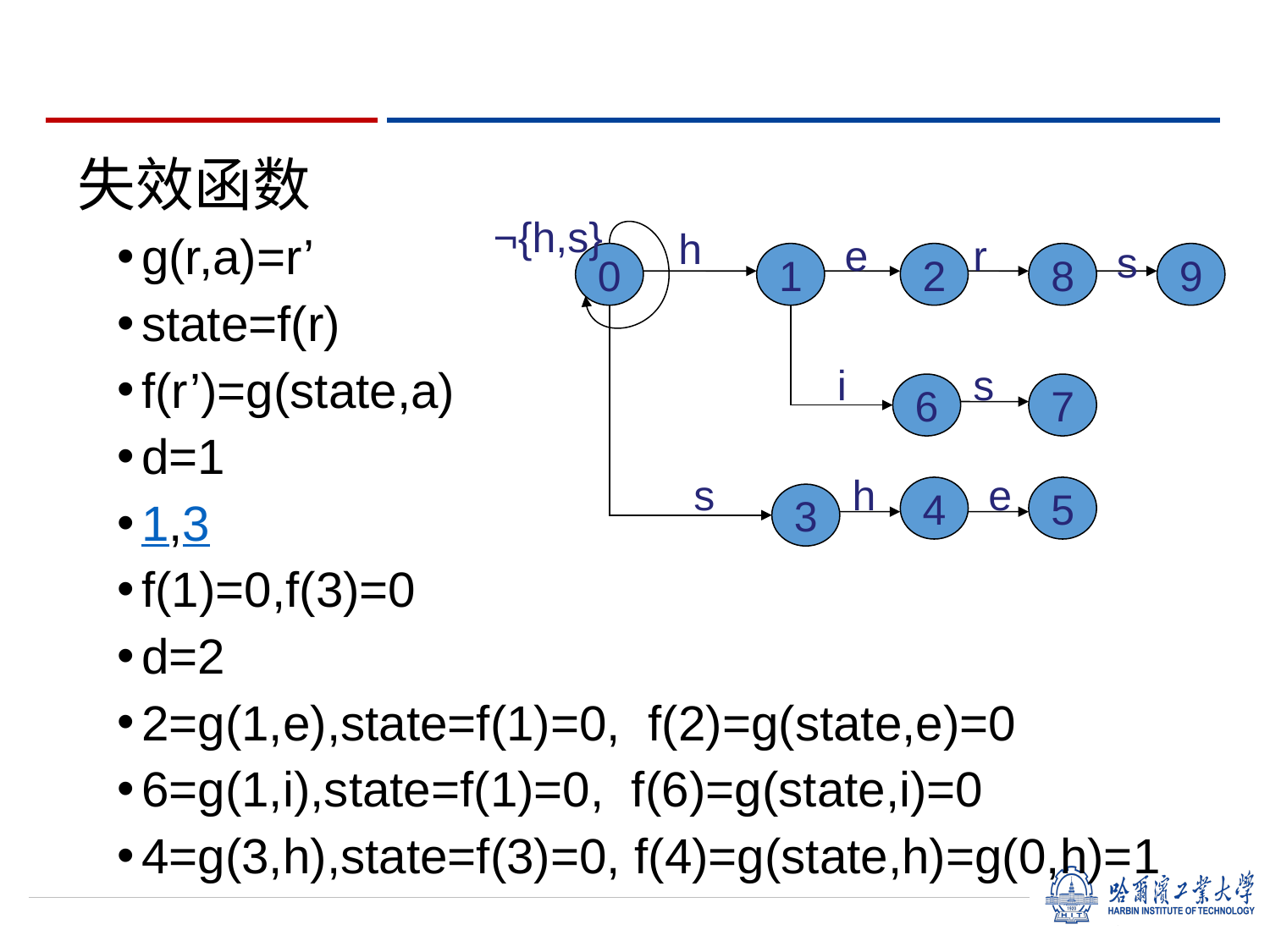

# 失效函数
¬{h,s}
h
e
r

s
0
1
2
8
9

i
s
6
7

s
h
e
4
5
3

g(r,a)=r’
state=f(r)
f(r’)=g(state,a)
d=1
1,3
f(1)=0,f(3)=0
d=2
2=g(1,e),state=f(1)=0,  f(2)=g(state,e)=0
6=g(1,i),state=f(1)=0,  f(6)=g(state,i)=0
4=g(3,h),state=f(3)=0, f(4)=g(state,h)=g(0,h)=1